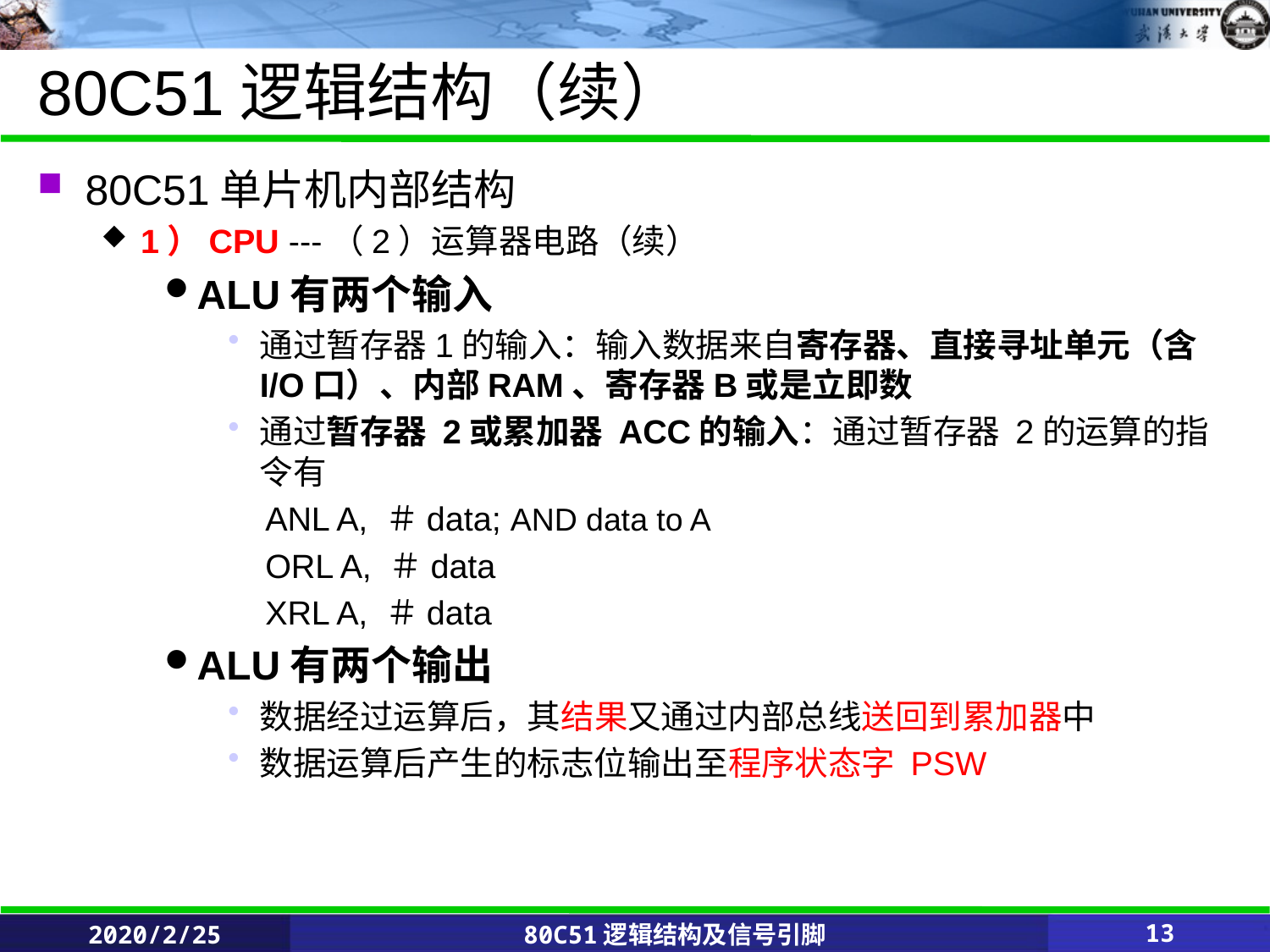

# 80C51逻辑结构（续）
80C51单片机内部结构
1）CPU ---（2）运算器电路（续）
ALU有两个输入
通过暂存器1的输入：输入数据来自寄存器、直接寻址单元（含I/O口）、内部RAM、寄存器B或是立即数
通过暂存器 2或累加器 ACC的输入：通过暂存器 2的运算的指令有
    ANL A, ＃data; AND data to A
    ORL A, ＃data
    XRL A, ＃data
ALU有两个输出
数据经过运算后，其结果又通过内部总线送回到累加器中
数据运算后产生的标志位输出至程序状态字 PSW
2020/2/25
80C51逻辑结构及信号引脚
13